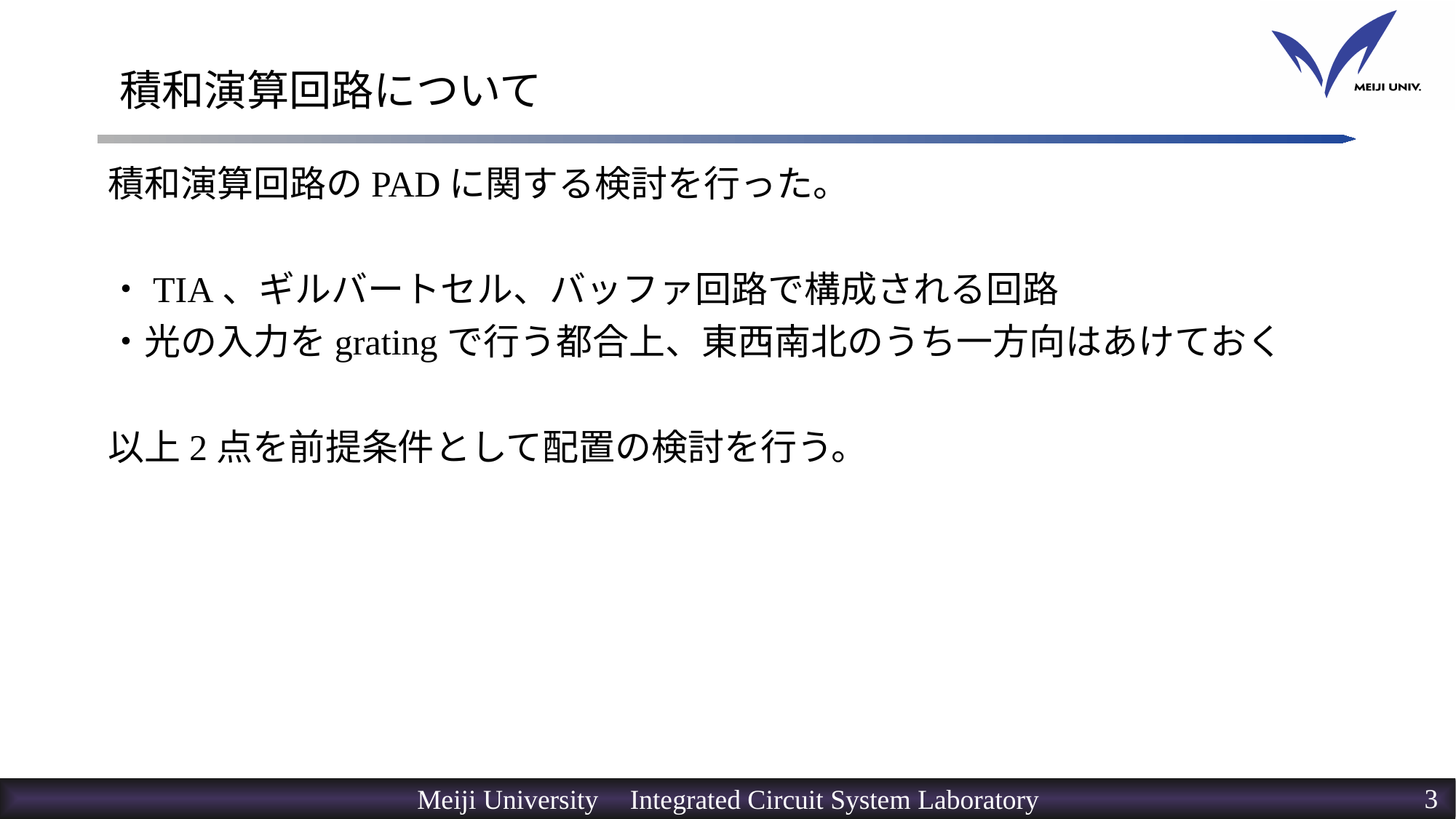

# 積和演算回路について
積和演算回路のPADに関する検討を行った。

・TIA、ギルバートセル、バッファ回路で構成される回路
・光の入力をgratingで行う都合上、東西南北のうち一方向はあけておく

以上2点を前提条件として配置の検討を行う。